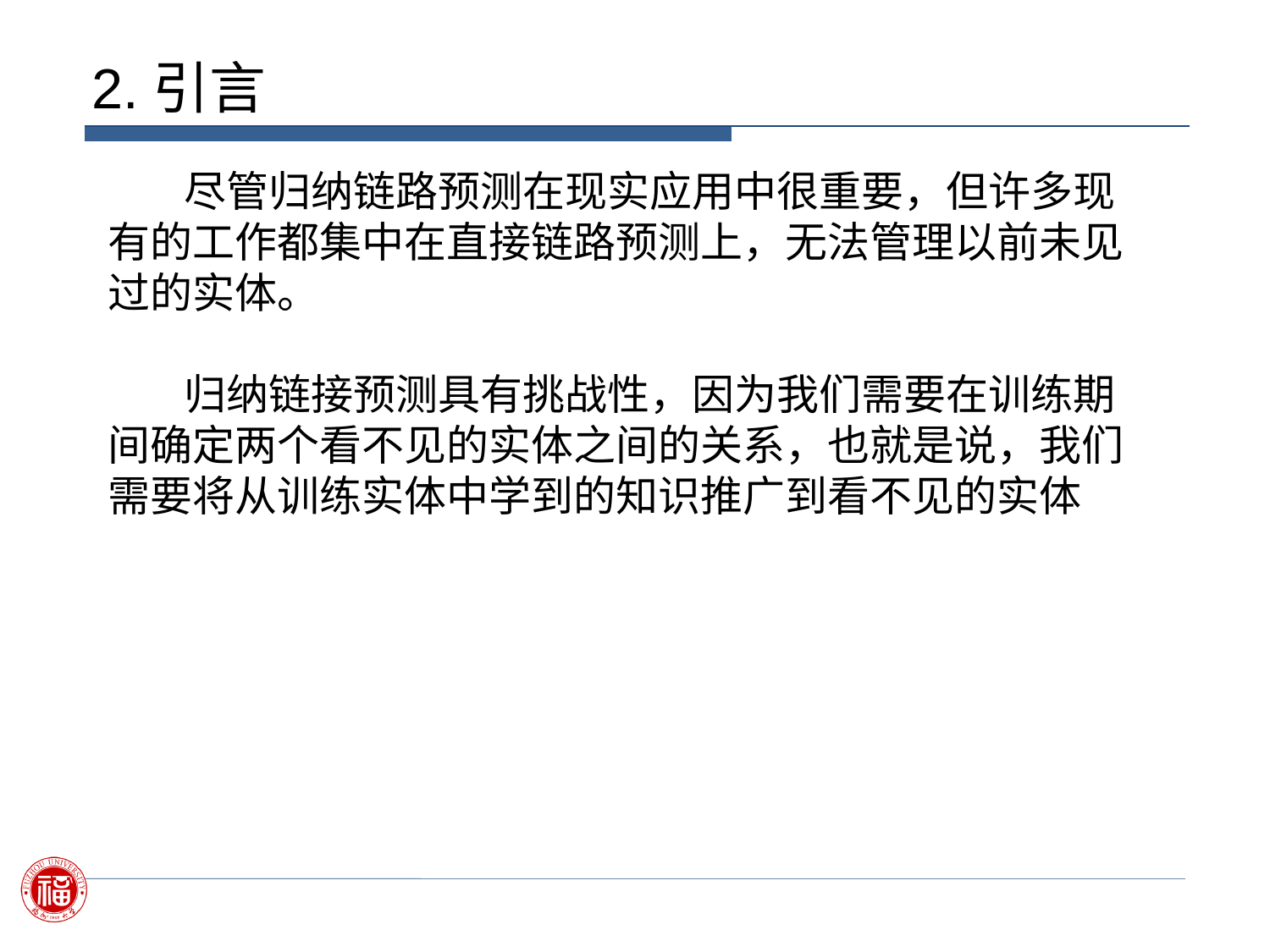

# 2.引言
       尽管归纳链路预测在现实应用中很重要，但许多现有的工作都集中在直接链路预测上，无法管理以前未见过的实体。

       归纳链接预测具有挑战性，因为我们需要在训练期间确定两个看不见的实体之间的关系，也就是说，我们需要将从训练实体中学到的知识推广到看不见的实体